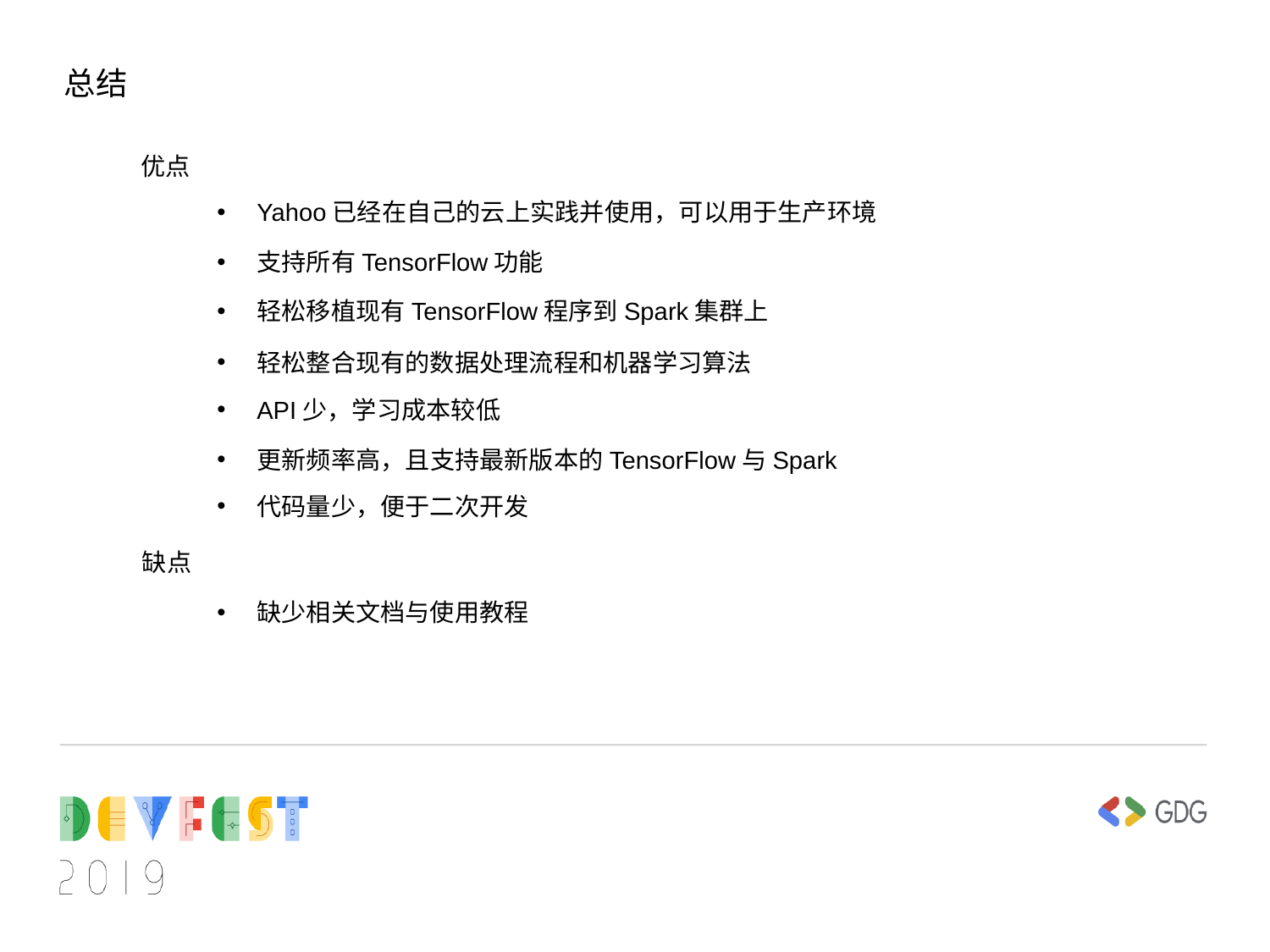

总结
优点
Yahoo已经在自己的云上实践并使用，可以用于生产环境
支持所有TensorFlow功能

轻松移植现有TensorFlow程序到Spark集群上

轻松整合现有的数据处理流程和机器学习算法

API少，学习成本较低
更新频率高，且支持最新版本的TensorFlow与Spark
代码量少，便于二次开发
缺点
缺少相关文档与使用教程